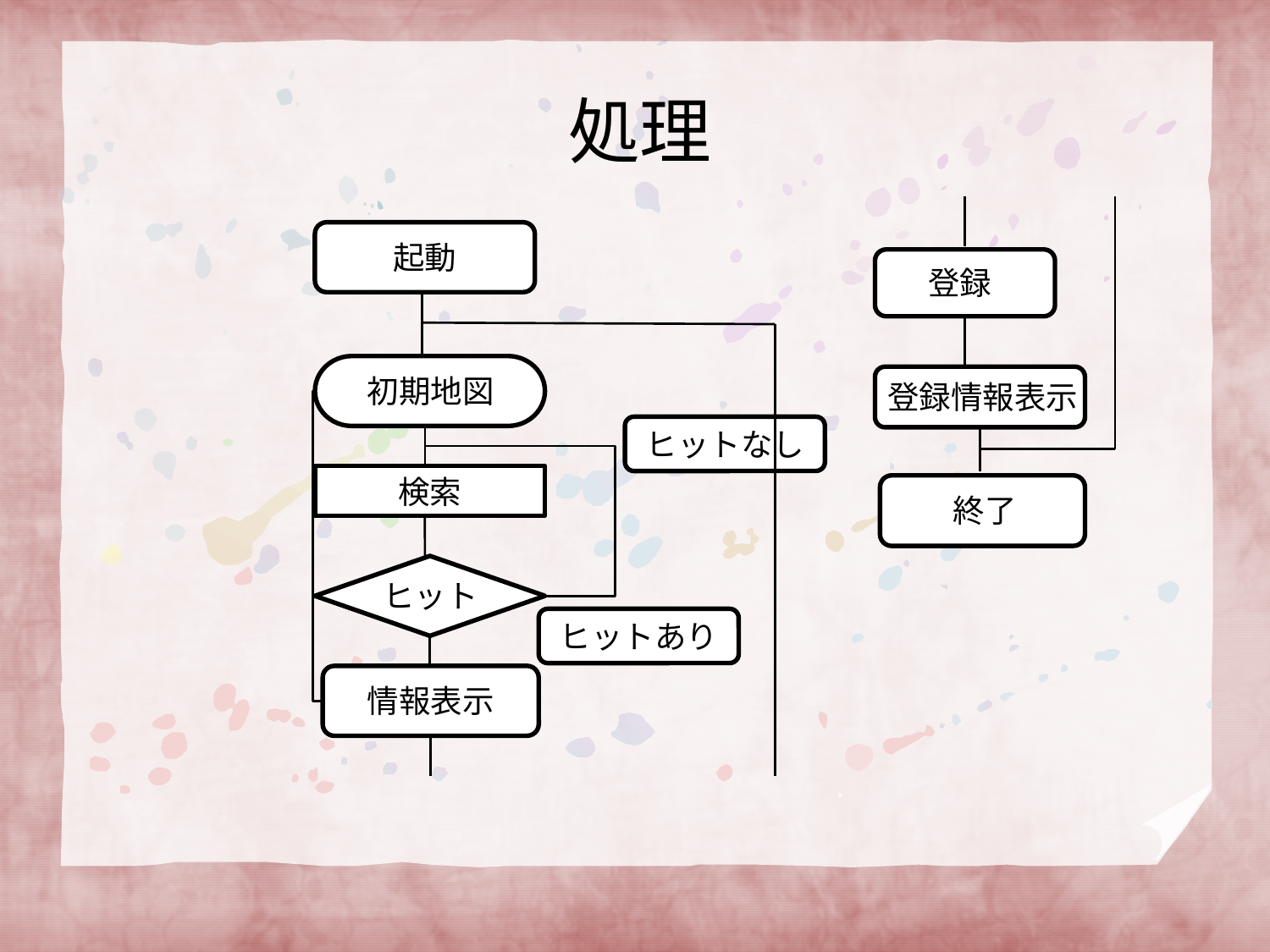

# 処理

起動

登録

初期地図

登録情報表示
ヒットなし

検索

終了

ヒット
ヒットあり

情報表示